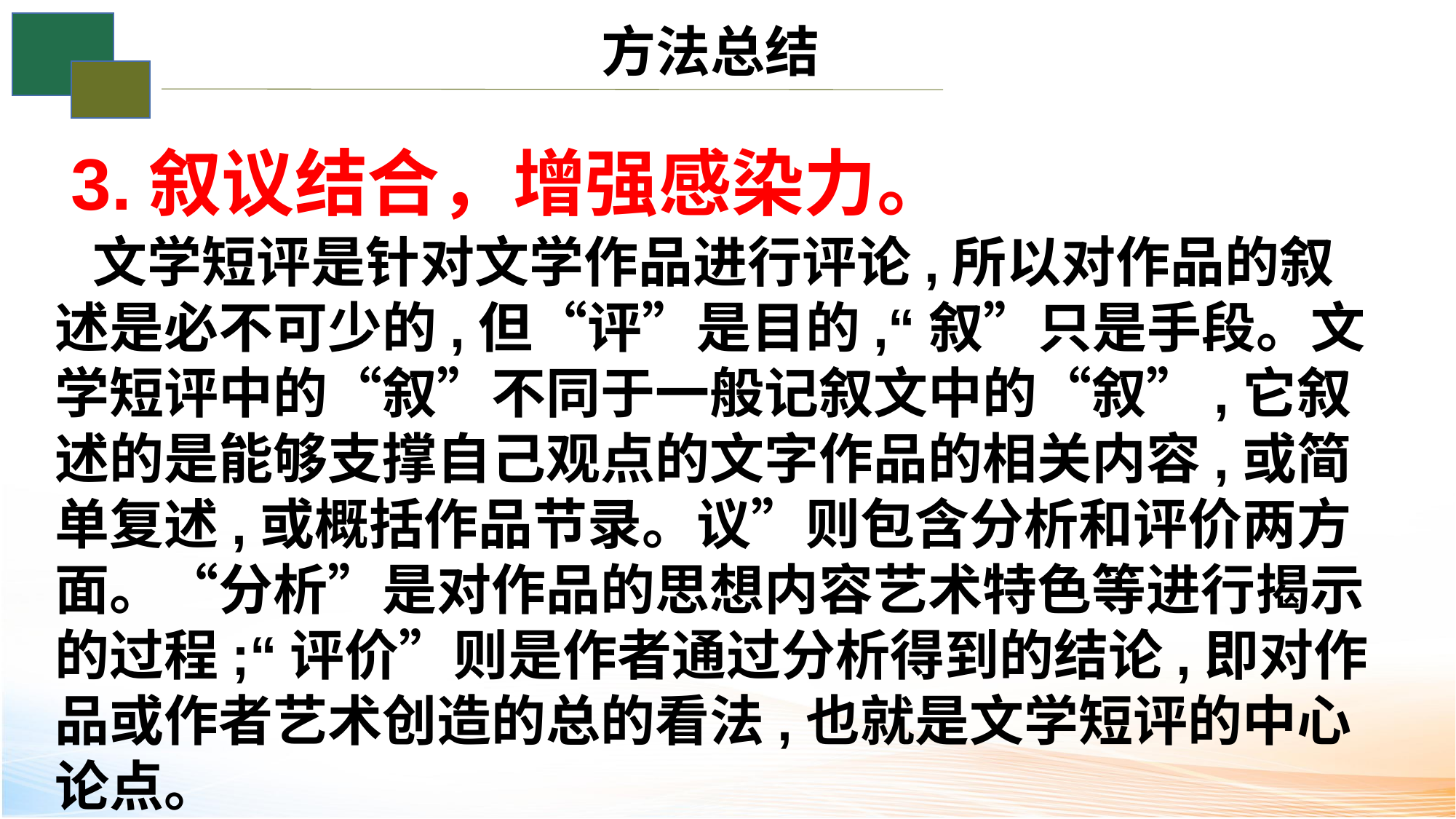

方法总结

3.叙议结合，增强感染力。
  文学短评是针对文学作品进行评论,所以对作品的叙述是必不可少的,但“评”是目的,“叙”只是手段。文学短评中的“叙”不同于一般记叙文中的“叙”,它叙述的是能够支撑自己观点的文字作品的相关内容,或简单复述,或概括作品节录。议”则包含分析和评价两方面。“分析”是对作品的思想内容艺术特色等进行揭示的过程;“评价”则是作者通过分析得到的结论,即对作品或作者艺术创造的总的看法,也就是文学短评的中心论点。